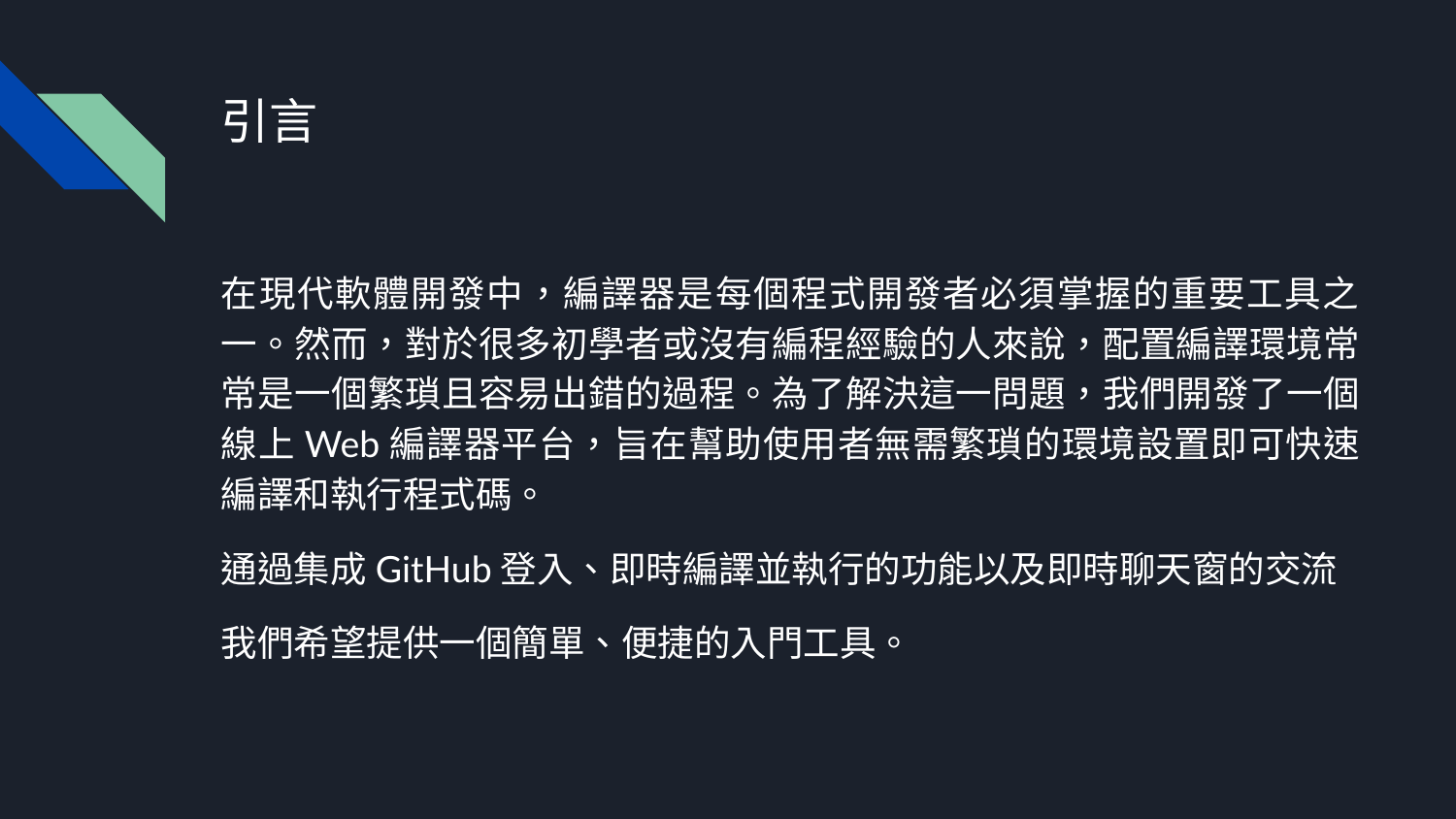

# 引言
在現代軟體開發中，編譯器是每個程式開發者必須掌握的重要工具之一。然而，對於很多初學者或沒有編程經驗的人來說，配置編譯環境常常是一個繁瑣且容易出錯的過程。為了解決這一問題，我們開發了一個線上Web編譯器平台，旨在幫助使用者無需繁瑣的環境設置即可快速編譯和執行程式碼。
通過集成GitHub登入、即時編譯並執行的功能以及即時聊天窗的交流
我們希望提供一個簡單、便捷的入門工具。